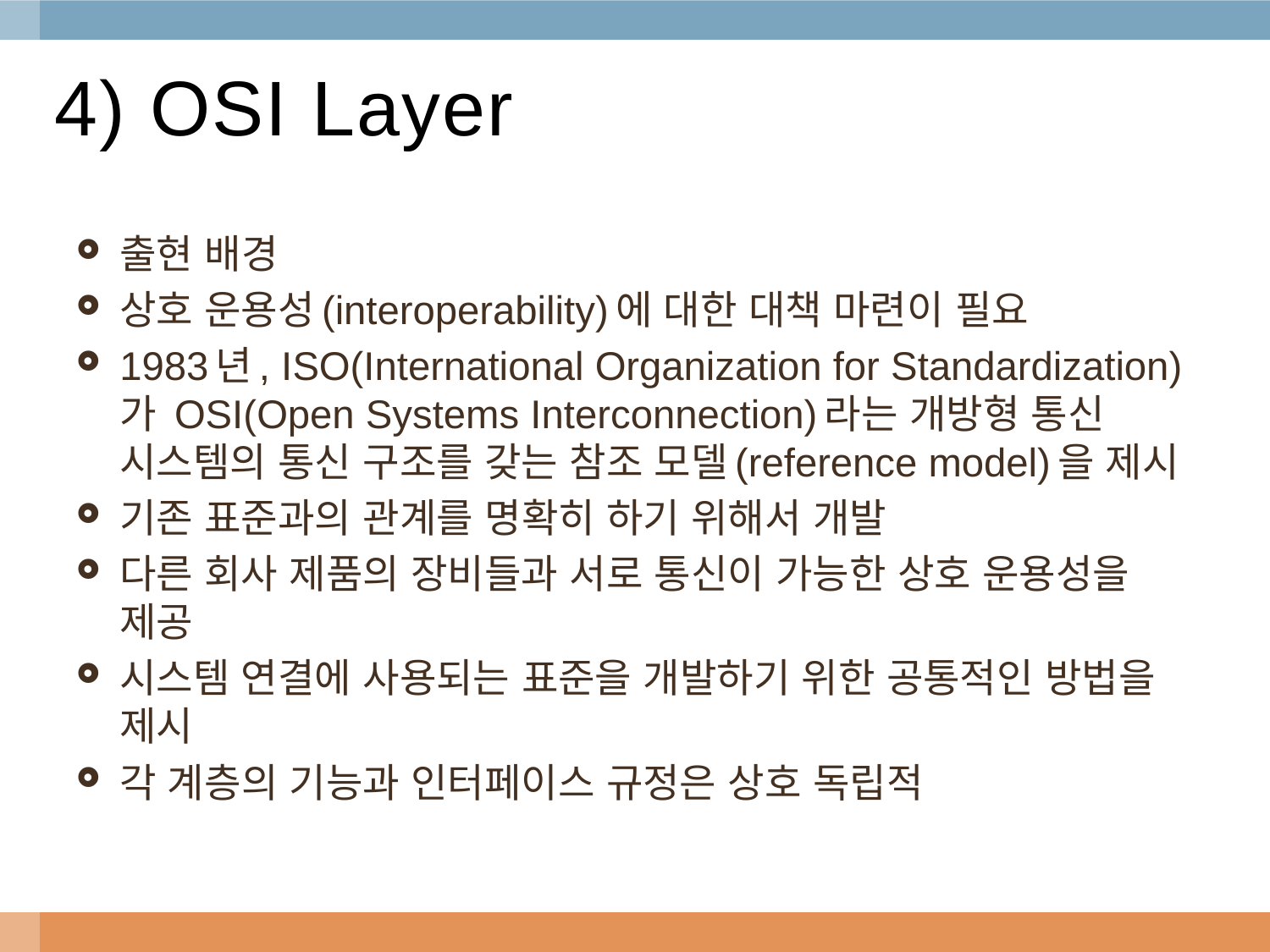

# 4) OSI Layer
출현 배경
상호 운용성(interoperability)에 대한 대책 마련이 필요
1983년, ISO(International Organization for Standardization)가 OSI(Open Systems Interconnection)라는 개방형 통신 시스템의 통신 구조를 갖는 참조 모델(reference model)을 제시
기존 표준과의 관계를 명확히 하기 위해서 개발
다른 회사 제품의 장비들과 서로 통신이 가능한 상호 운용성을 제공
시스템 연결에 사용되는 표준을 개발하기 위한 공통적인 방법을 제시
각 계층의 기능과 인터페이스 규정은 상호 독립적